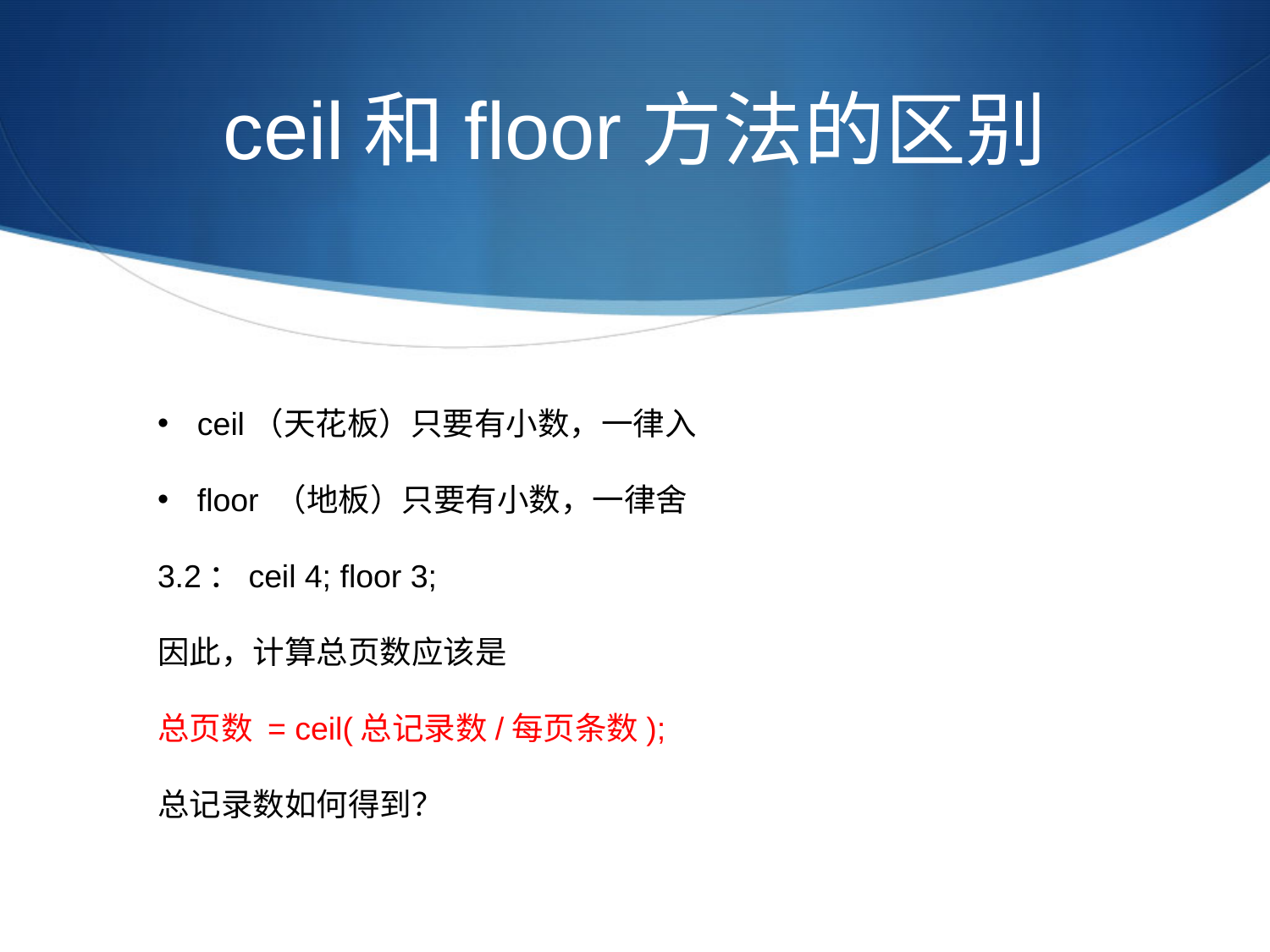

# ceil和floor方法的区别

ceil（天花板）只要有小数，一律入

floor （地板）只要有小数，一律舍

3.2：ceil 4; floor 3;

因此，计算总页数应该是

总页数 = ceil(总记录数/每页条数);

总记录数如何得到？